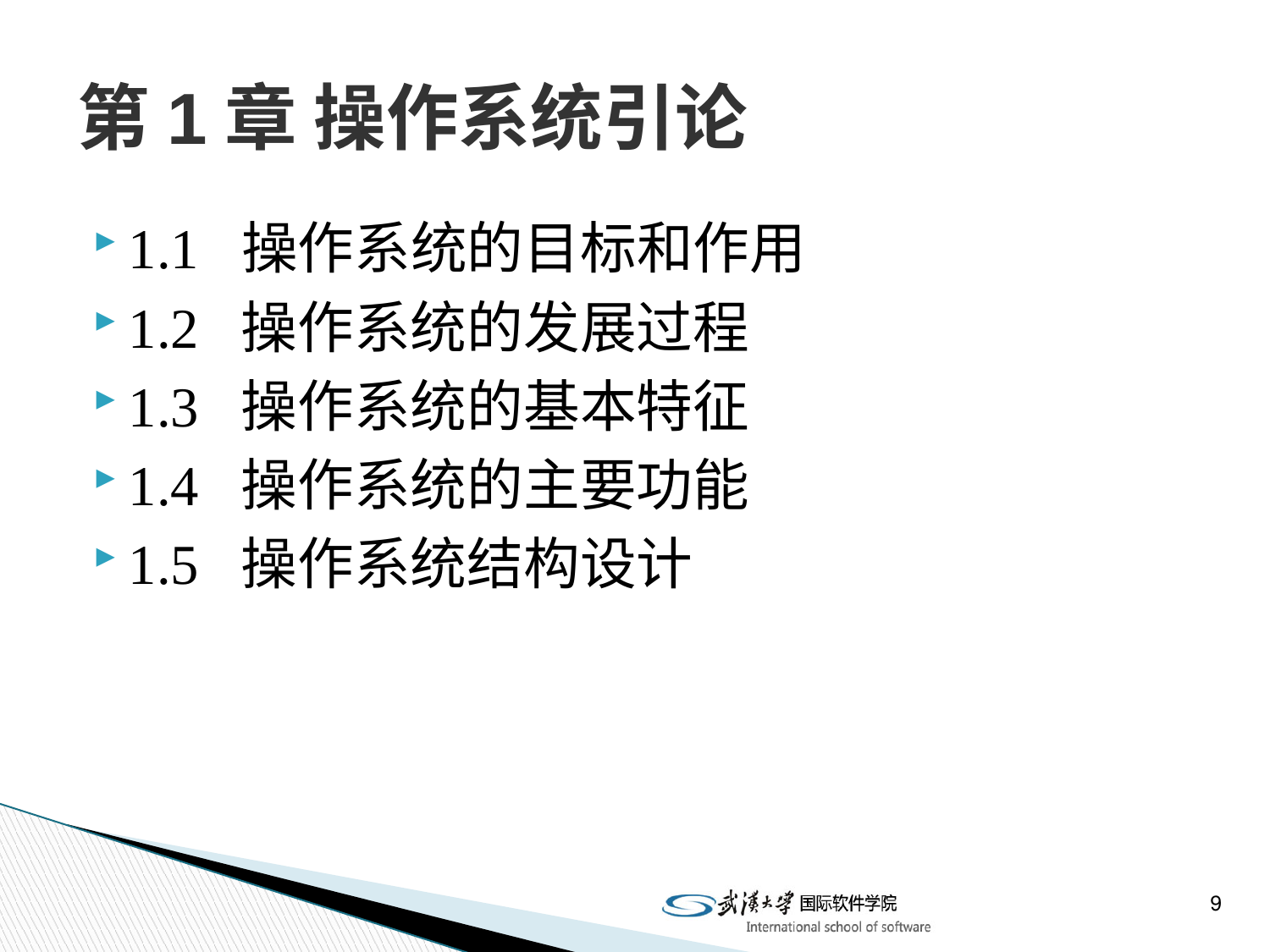

# 第1章 操作系统引论
1.1  操作系统的目标和作用
1.2  操作系统的发展过程
1.3  操作系统的基本特征
1.4  操作系统的主要功能
1.5  操作系统结构设计